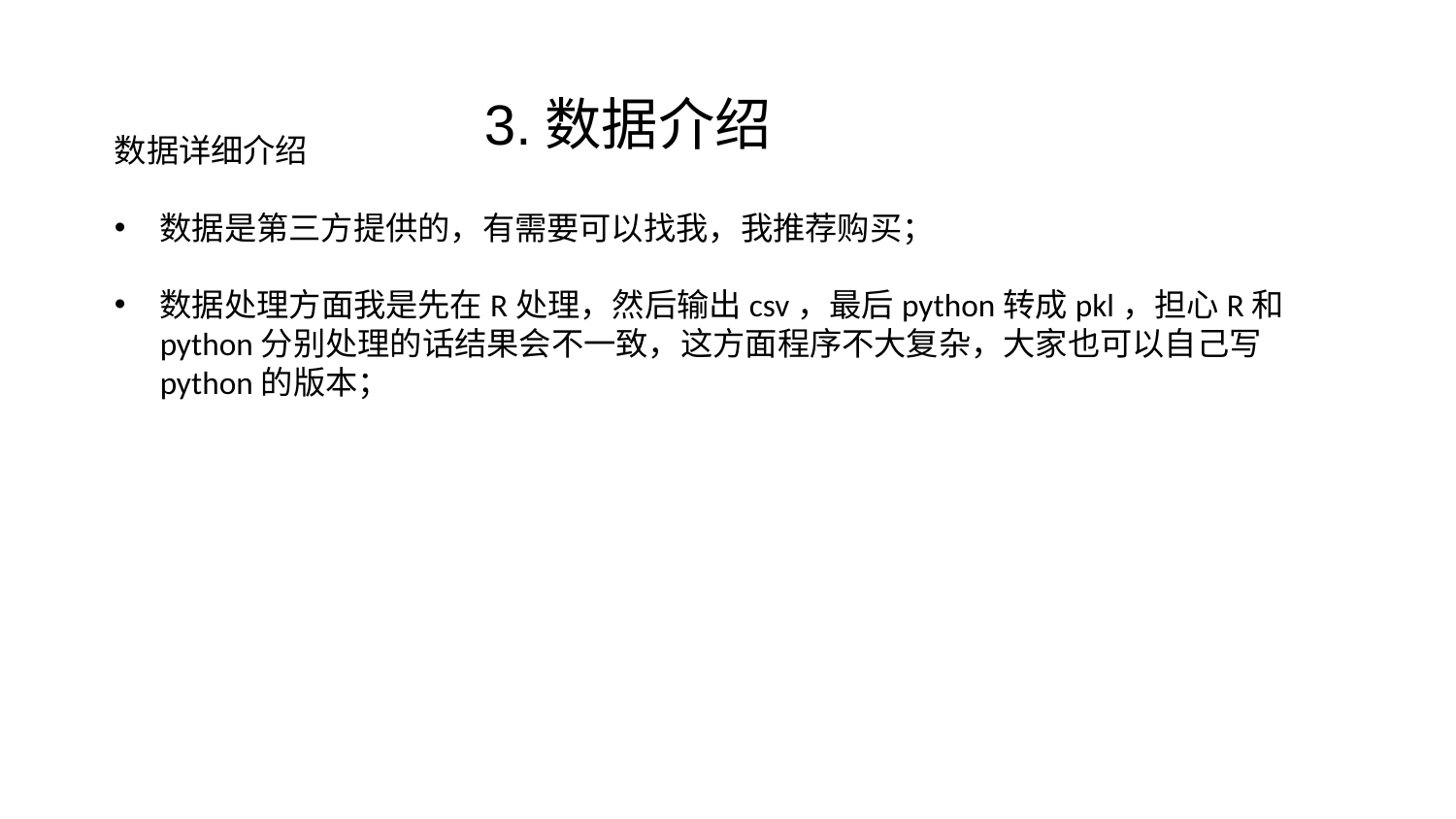

3.数据介绍
数据详细介绍

数据是第三方提供的，有需要可以找我，我推荐购买；

数据处理方面我是先在R处理，然后输出csv，最后python转成pkl，担心R和python分别处理的话结果会不一致，这方面程序不大复杂，大家也可以自己写python的版本；